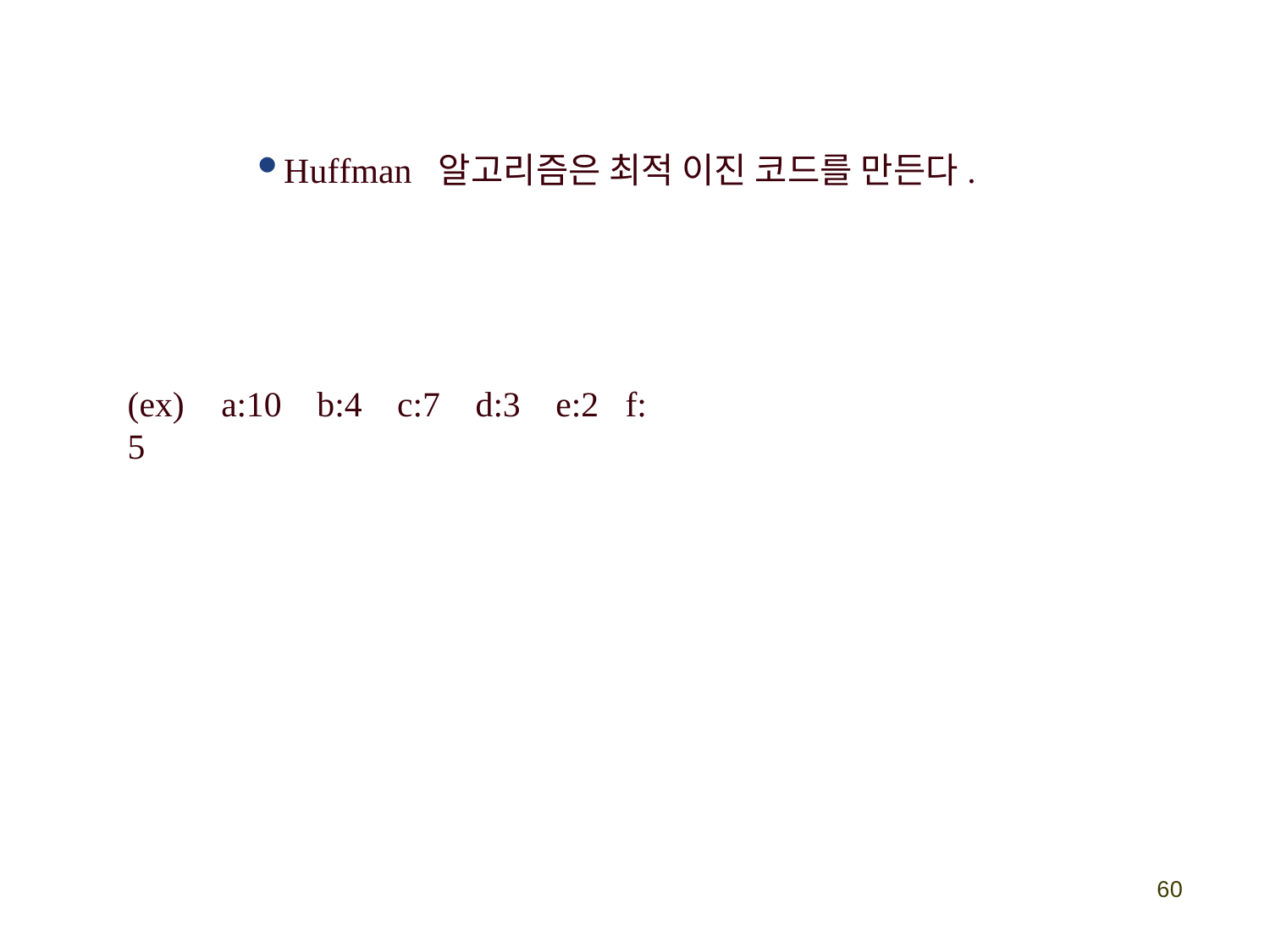

Huffman  알고리즘은 최적 이진 코드를 만든다.
(ex)	a:10	b:4	c:7	d:3	e:2	f: 5
60